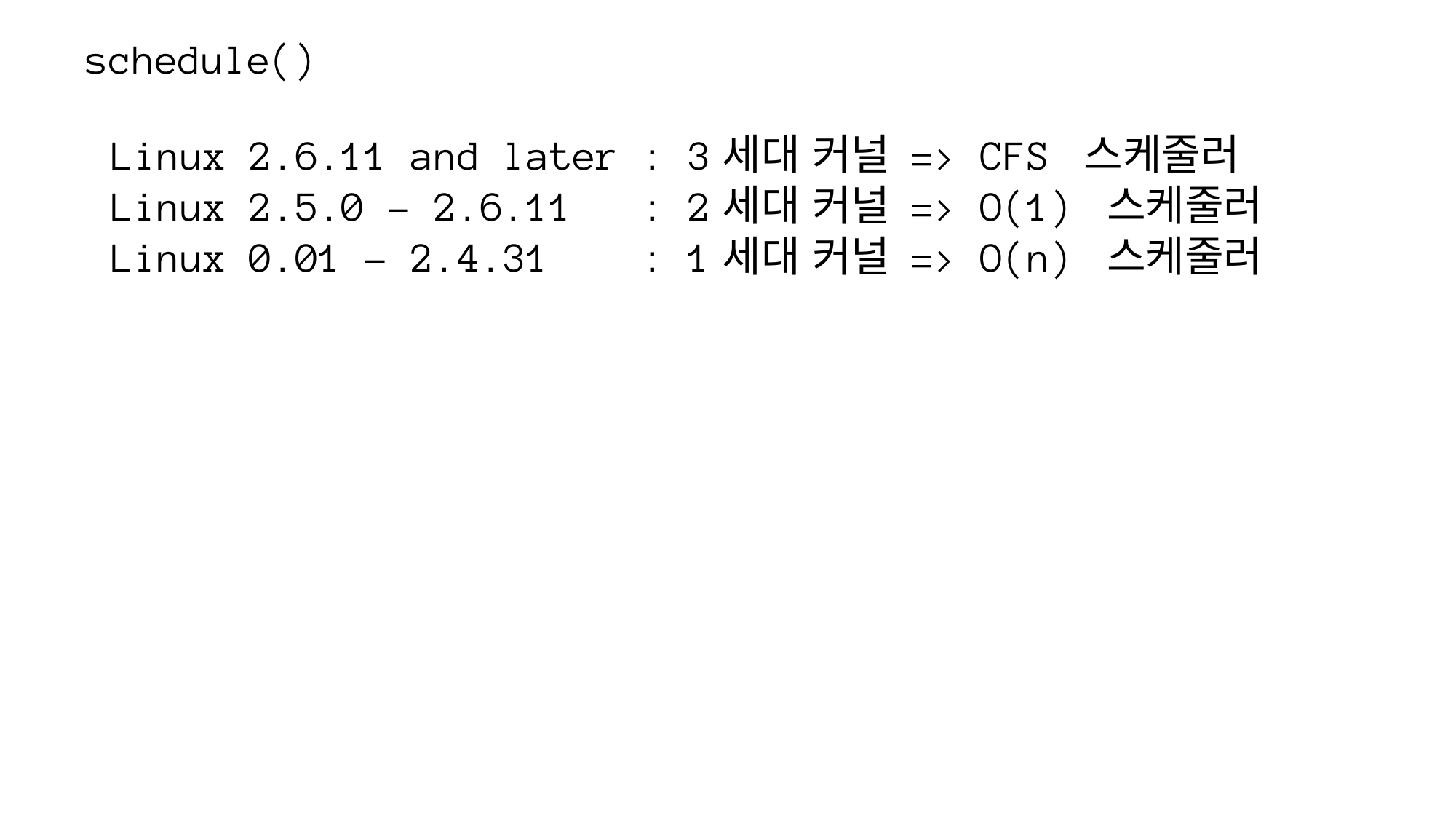

schedule()
Linux 2.6.11 and later : 3세대 커널 => CFS 스케줄러
Linux 2.5.0 - 2.6.11   : 2세대 커널 => O(1) 스케줄러
Linux 0.01 - 2.4.31    : 1세대 커널 => O(n) 스케줄러